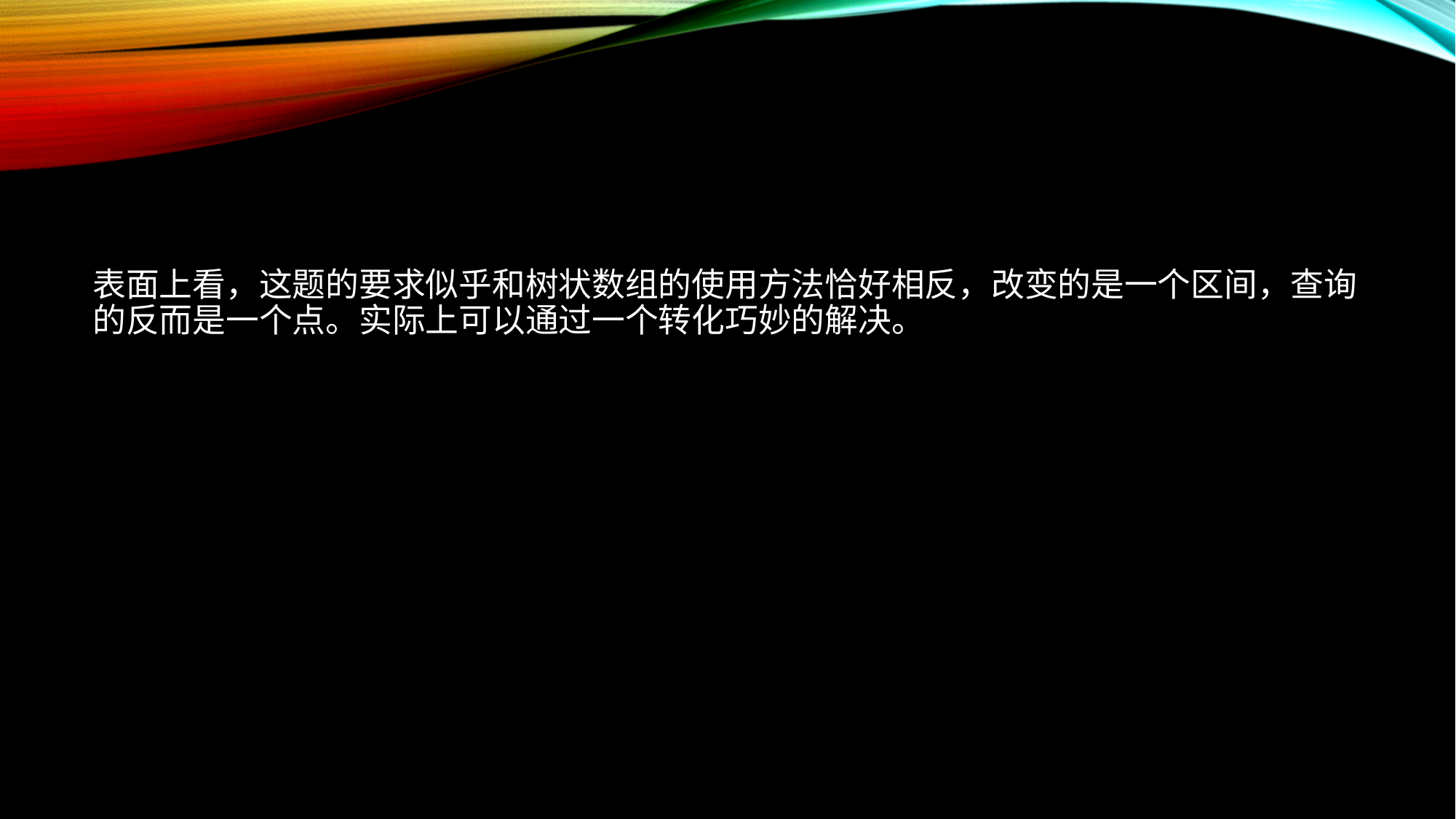

表面上看，这题的要求似乎和树状数组的使用方法恰好相反，改变的是一个区间，查询的反而是一个点。实际上可以通过一个转化巧妙的解决。